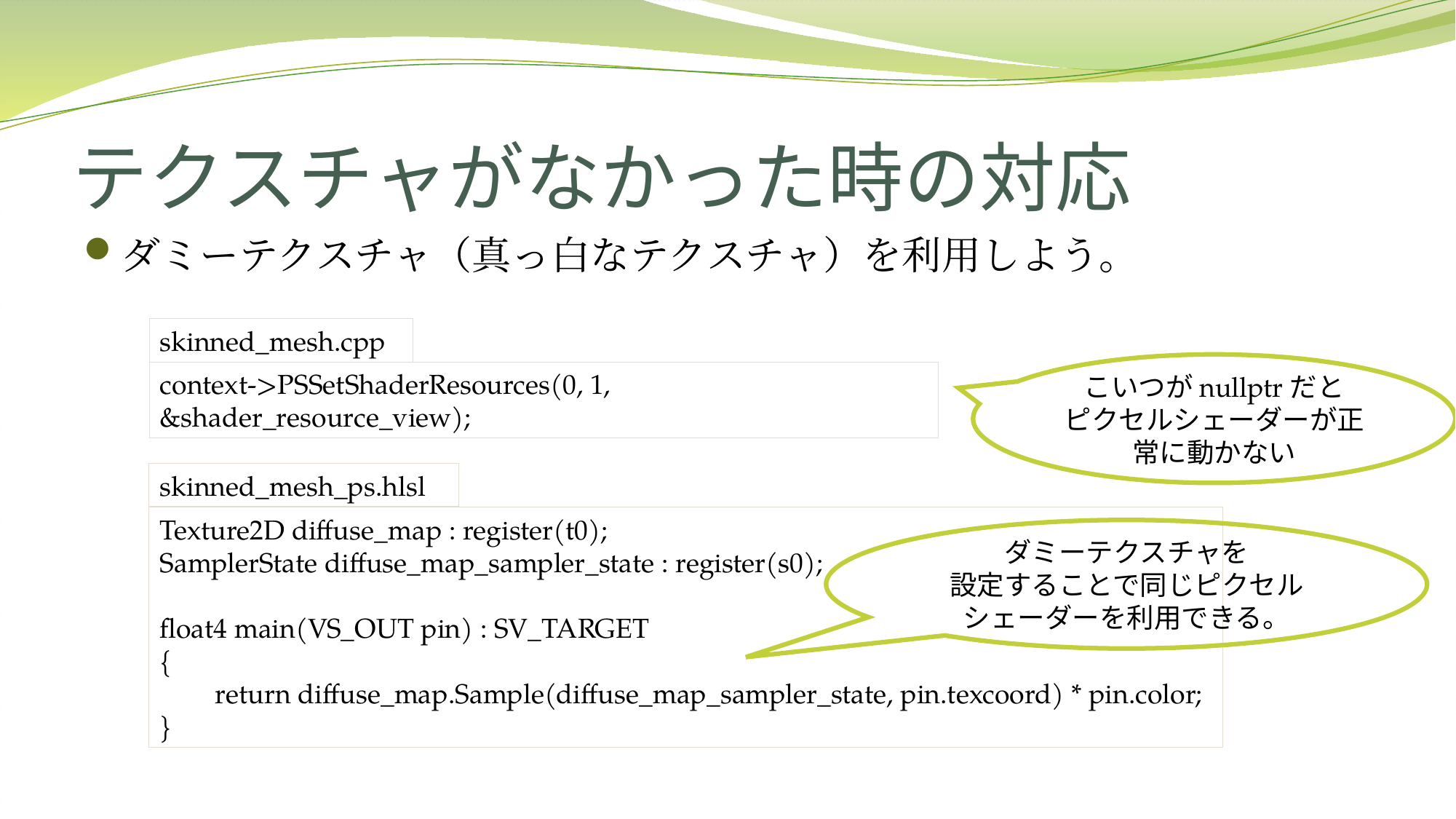

# テクスチャがなかった時の対応
ダミーテクスチャ（真っ白なテクスチャ）を利用しよう。
skinned_mesh.cpp
こいつがnullptrだと
ピクセルシェーダーが正常に動かない
context->PSSetShaderResources(0, 1, &shader_resource_view);
skinned_mesh_ps.hlsl
Texture2D diffuse_map : register(t0);
SamplerState diffuse_map_sampler_state : register(s0);

float4 main(VS_OUT pin) : SV_TARGET
{
        return diffuse_map.Sample(diffuse_map_sampler_state, pin.texcoord) * pin.color;
}
ダミーテクスチャを
設定することで同じピクセルシェーダーを利用できる。